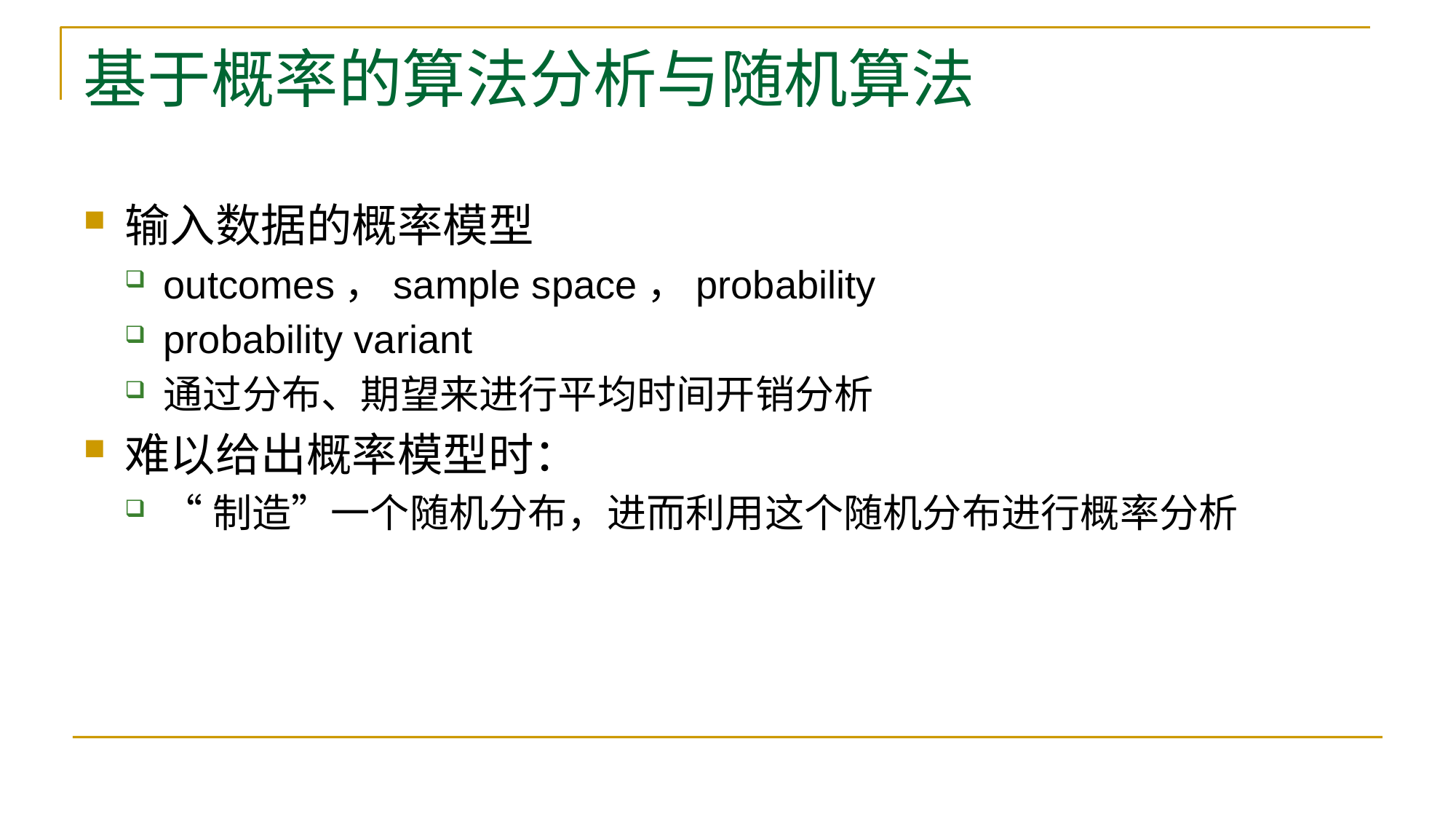

# 基于概率的算法分析与随机算法
输入数据的概率模型
outcomes，sample space，probability
probability variant
通过分布、期望来进行平均时间开销分析
难以给出概率模型时：
“制造”一个随机分布，进而利用这个随机分布进行概率分析